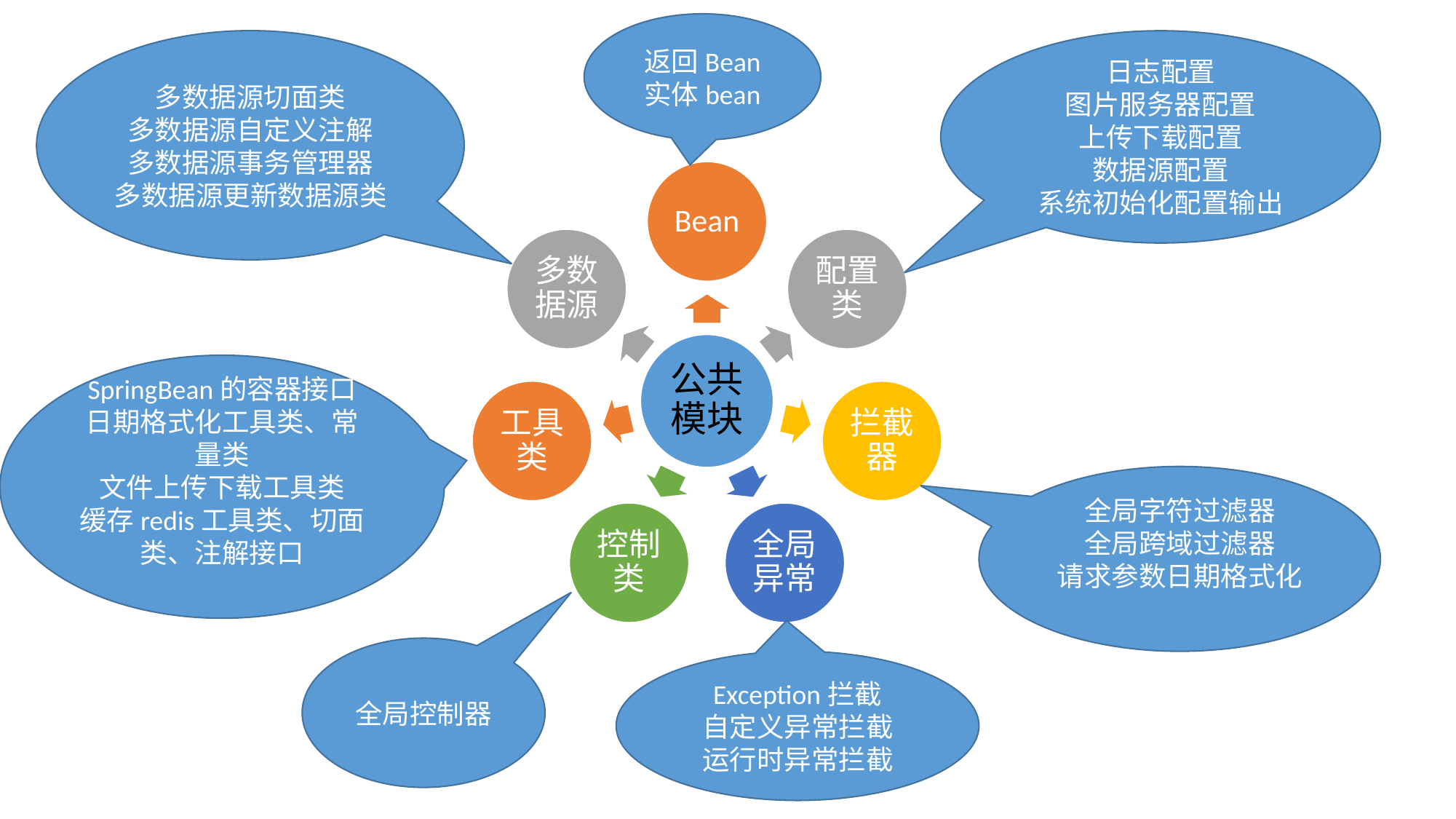

返回Bean
实体bean
多数据源切面类
多数据源自定义注解
多数据源事务管理器
多数据源更新数据源类
日志配置
图片服务器配置
上传下载配置
数据源配置
系统初始化配置输出
公共模块

Bean

配置类

拦截器

全局异常

控制类

工具类

多数据源
SpringBean的容器接口
日期格式化工具类、常量类
文件上传下载工具类
缓存redis工具类、切面类、注解接口

全局字符过滤器
全局跨域过滤器
请求参数日期格式化

全局控制器
Exception拦截
自定义异常拦截
运行时异常拦截